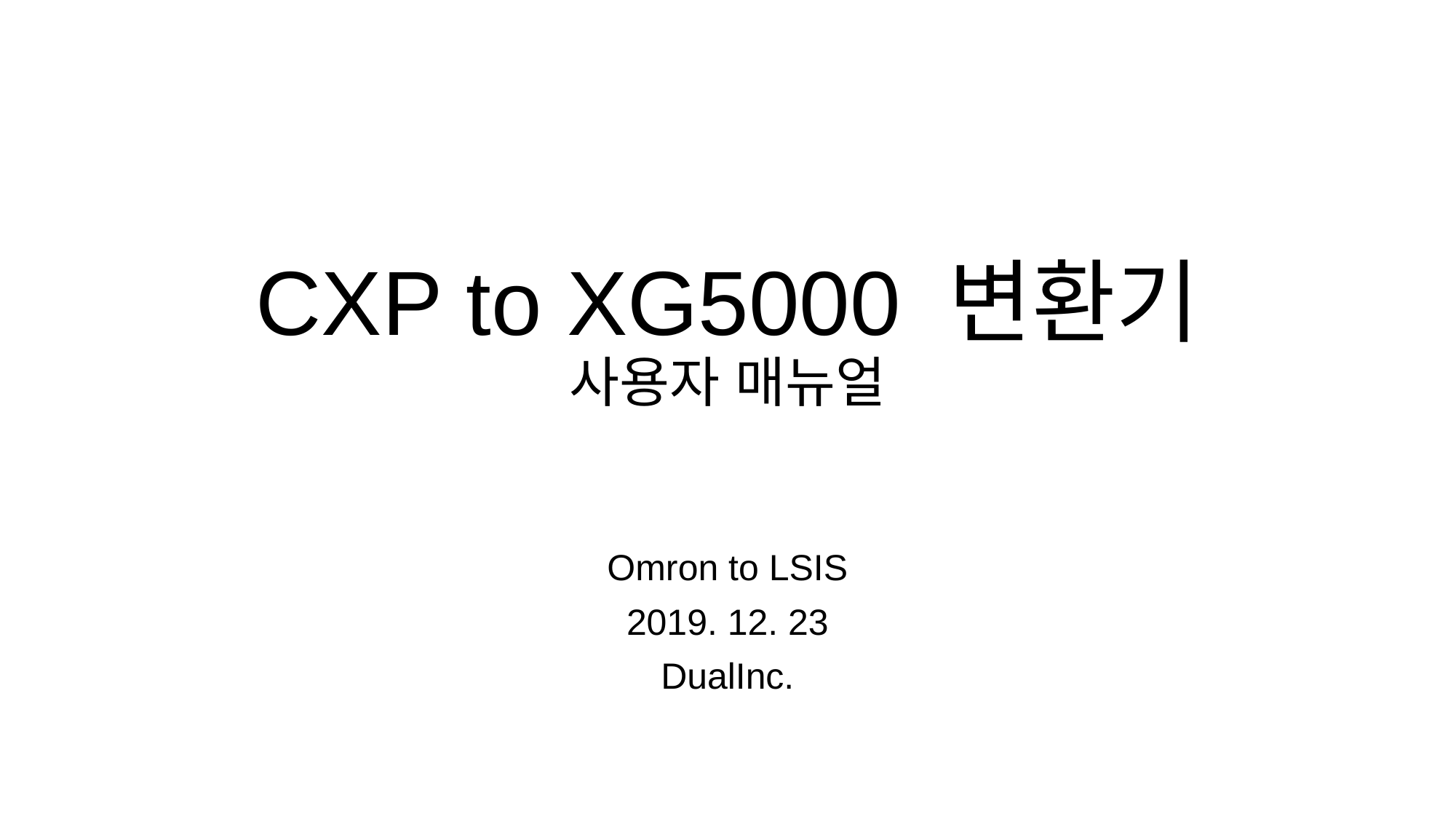

# CXP to XG5000 변환기 사용자 매뉴얼
Omron to LSIS
2019. 12. 23
DualInc.